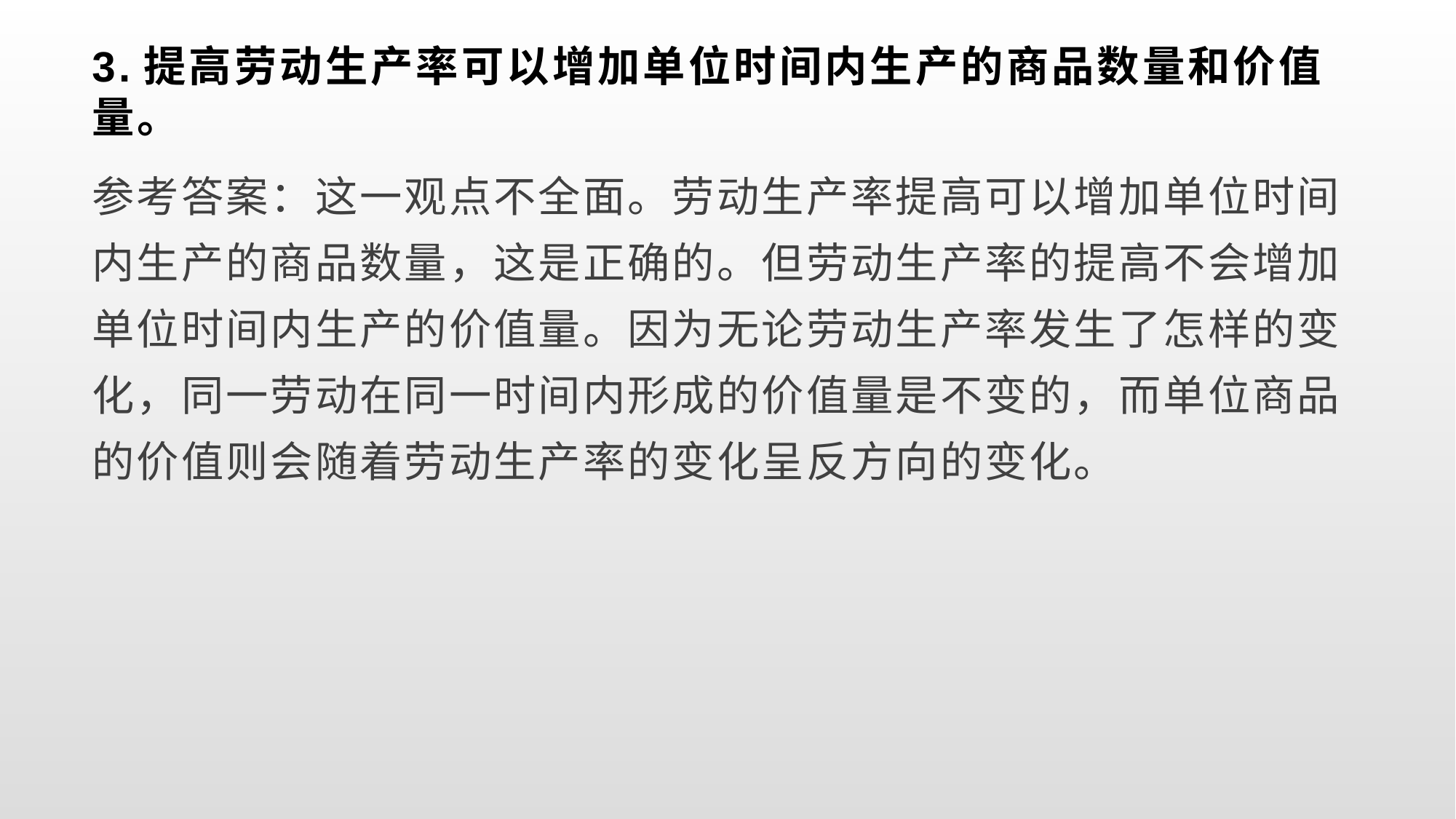

# 3.提高劳动生产率可以增加单位时间内生产的商品数量和价值量。
参考答案：这一观点不全面。劳动生产率提高可以增加单位时间内生产的商品数量，这是正确的。但劳动生产率的提高不会增加单位时间内生产的价值量。因为无论劳动生产率发生了怎样的变化，同一劳动在同一时间内形成的价值量是不变的，而单位商品的价值则会随着劳动生产率的变化呈反方向的变化。